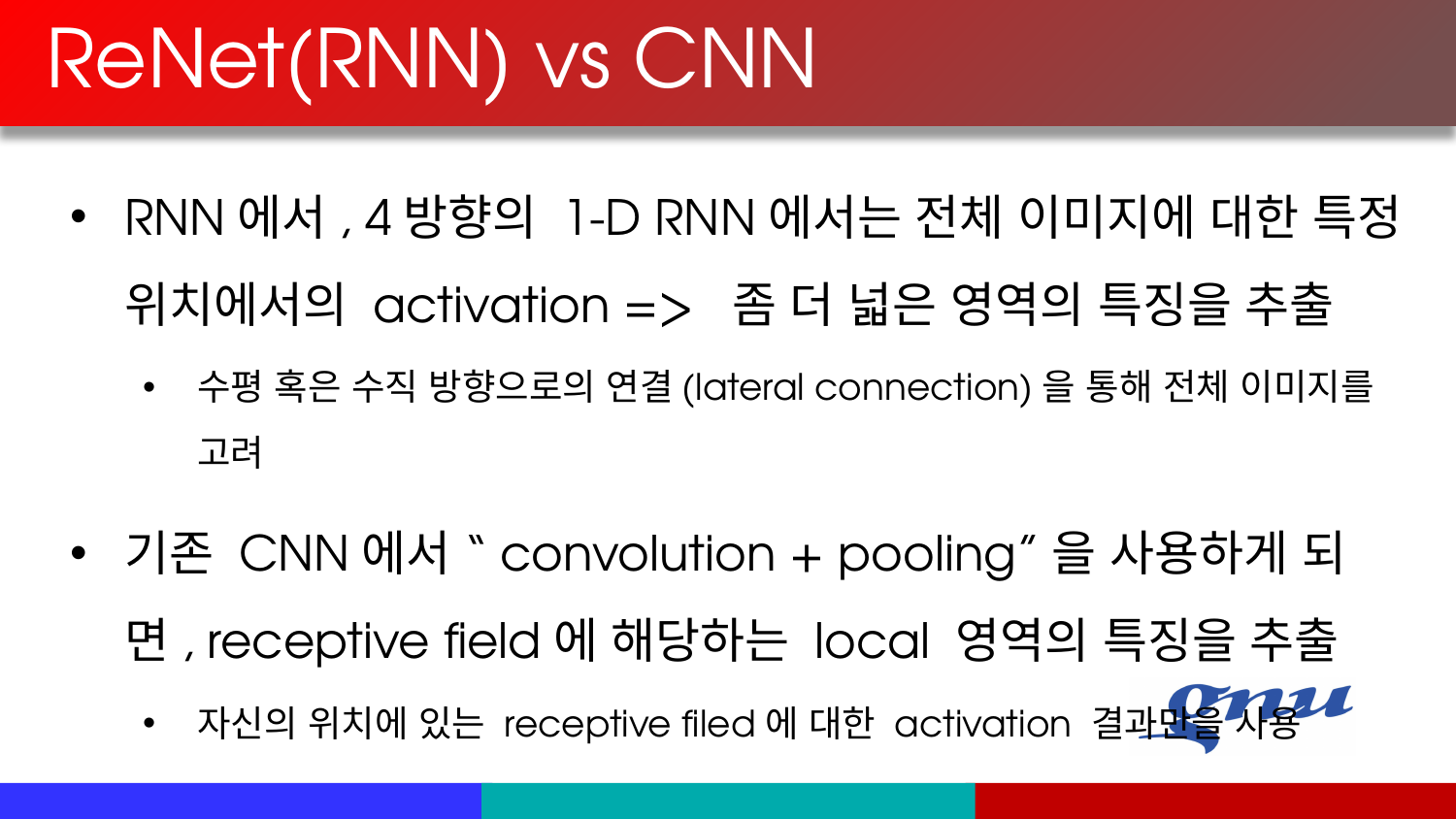

# ReNet(RNN) vs CNN
RNN에서, 4방향의 1-D RNN에서는 전체 이미지에 대한 특정 위치에서의 activation =>  좀 더 넓은 영역의 특징을 추출
수평 혹은 수직 방향으로의 연결(lateral connection)을 통해 전체 이미지를 고려
기존 CNN에서 “convolution + pooling”을 사용하게 되면, receptive field에 해당하는 local 영역의 특징을 추출
자신의 위치에 있는 receptive filed에 대한 activation 결과만을 사용